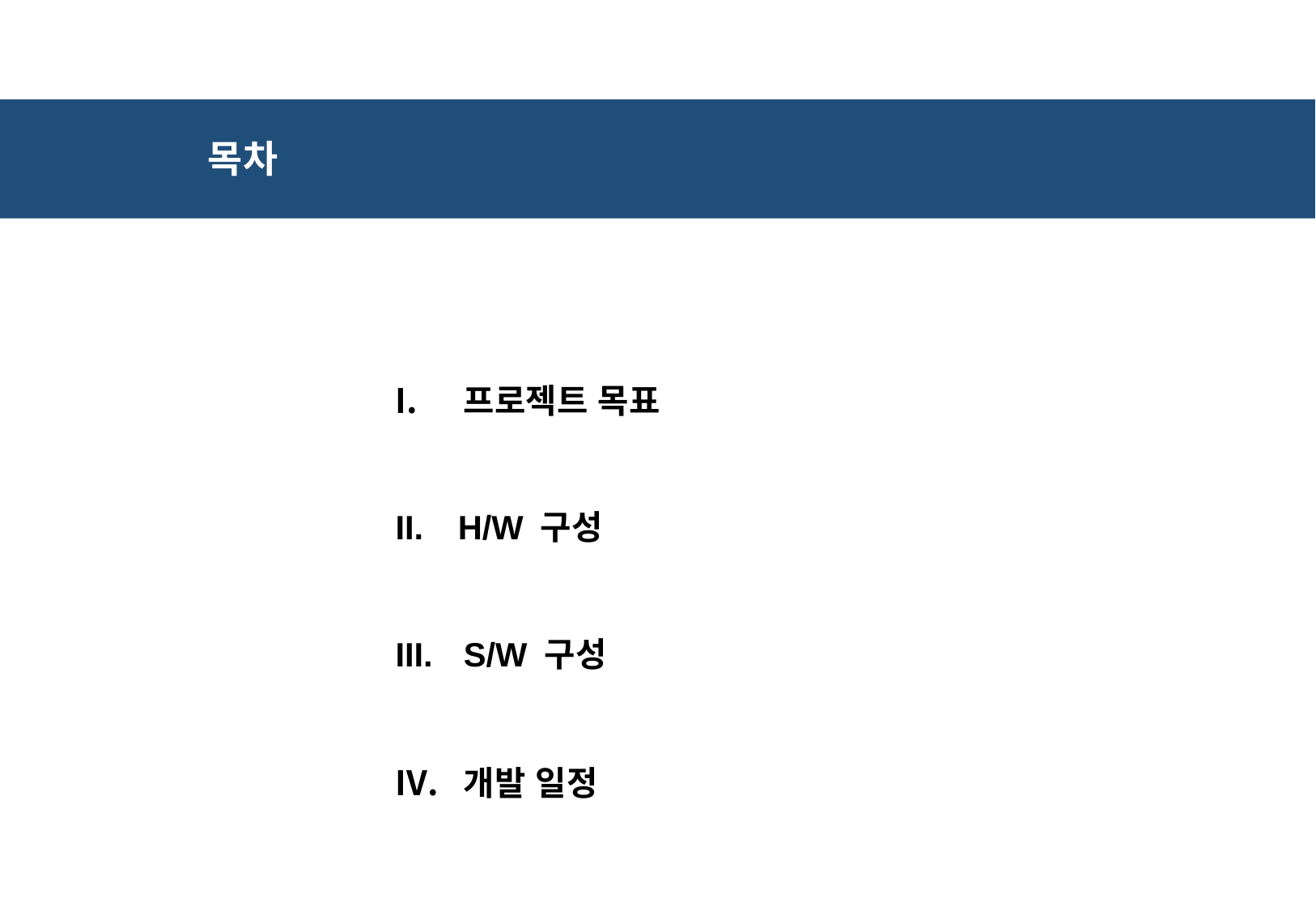

목차
| 프로젝트 목표 |  |
| --- | --- |
| H/W 구성 |  |
| S/W 구성 개발 일정 |  |